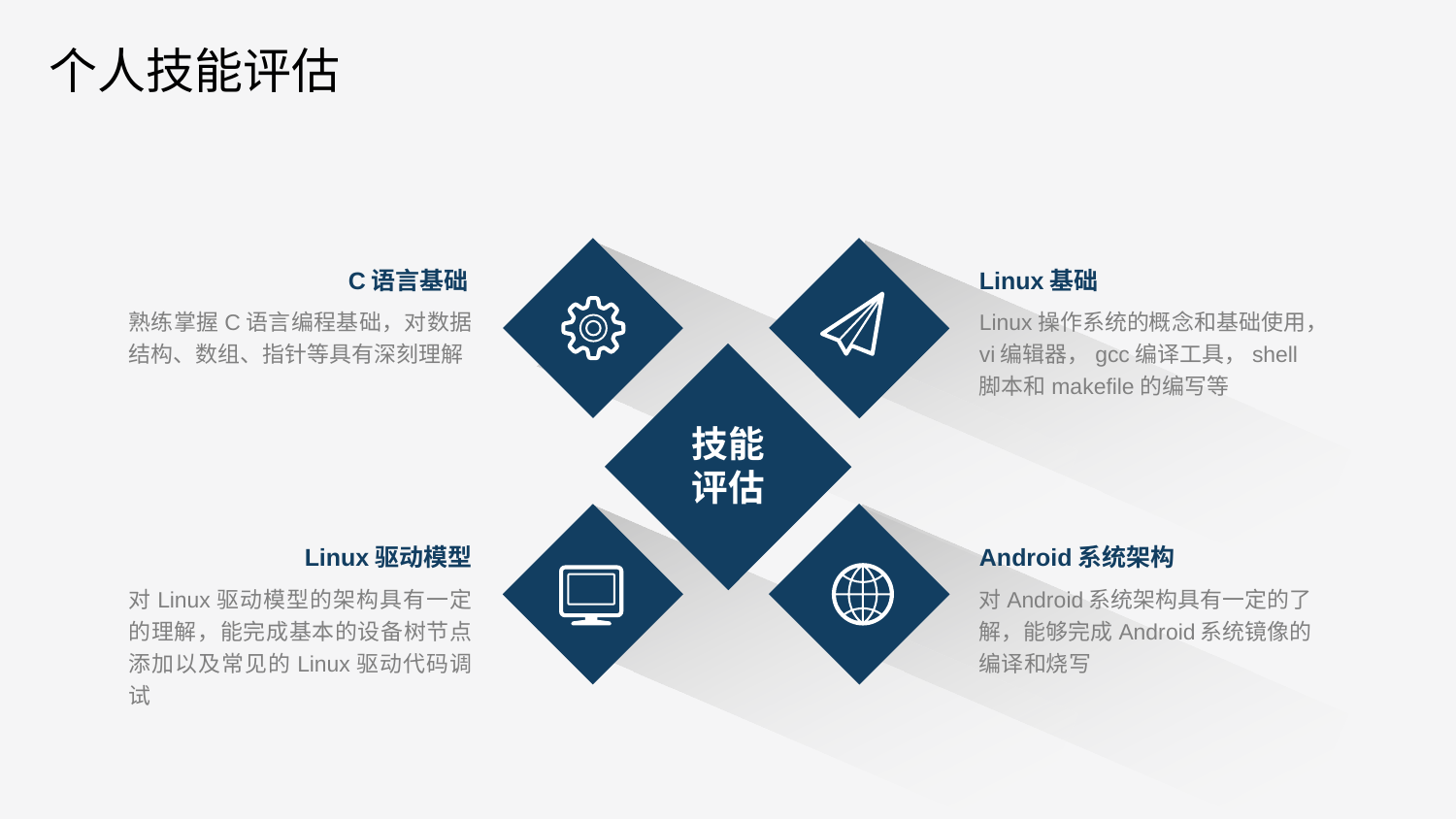

个人技能评估
Linux基础

Linux操作系统的概念和基础使用，vi编辑器，gcc编译工具，shell脚本和makefile的编写等
C语言基础

熟练掌握C语言编程基础，对数据结构、数组、指针等具有深刻理解

技能评估

Android系统架构

对Android系统架构具有一定的了解，能够完成Android系统镜像的编译和烧写

Linux驱动模型

对Linux驱动模型的架构具有一定的理解，能完成基本的设备树节点添加以及常见的Linux驱动代码调试